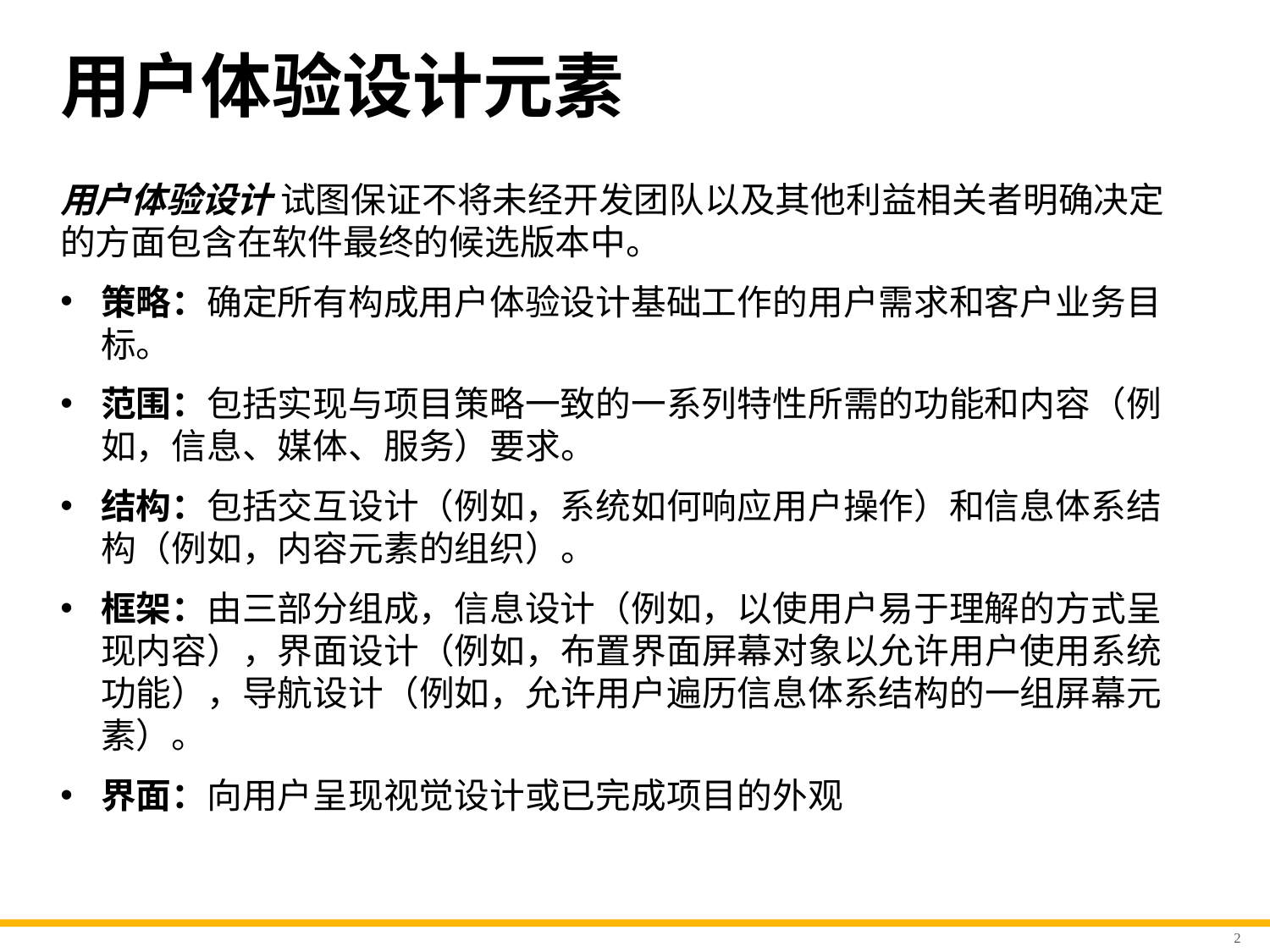

# 用户体验设计元素
用户体验设计 试图保证不将未经开发团队以及其他利益相关者明确决定的方面包含在软件最终的候选版本中。
策略：确定所有构成用户体验设计基础工作的用户需求和客户业务目标。
范围：包括实现与项目策略一致的一系列特性所需的功能和内容（例如，信息、媒体、服务）要求。
结构：包括交互设计（例如，系统如何响应用户操作）和信息体系结构（例如，内容元素的组织）。
框架：由三部分组成，信息设计（例如，以使用户易于理解的方式呈现内容），界面设计（例如，布置界面屏幕对象以允许用户使用系统功能），导航设计（例如，允许用户遍历信息体系结构的一组屏幕元素）。
界面：向用户呈现视觉设计或已完成项目的外观
2